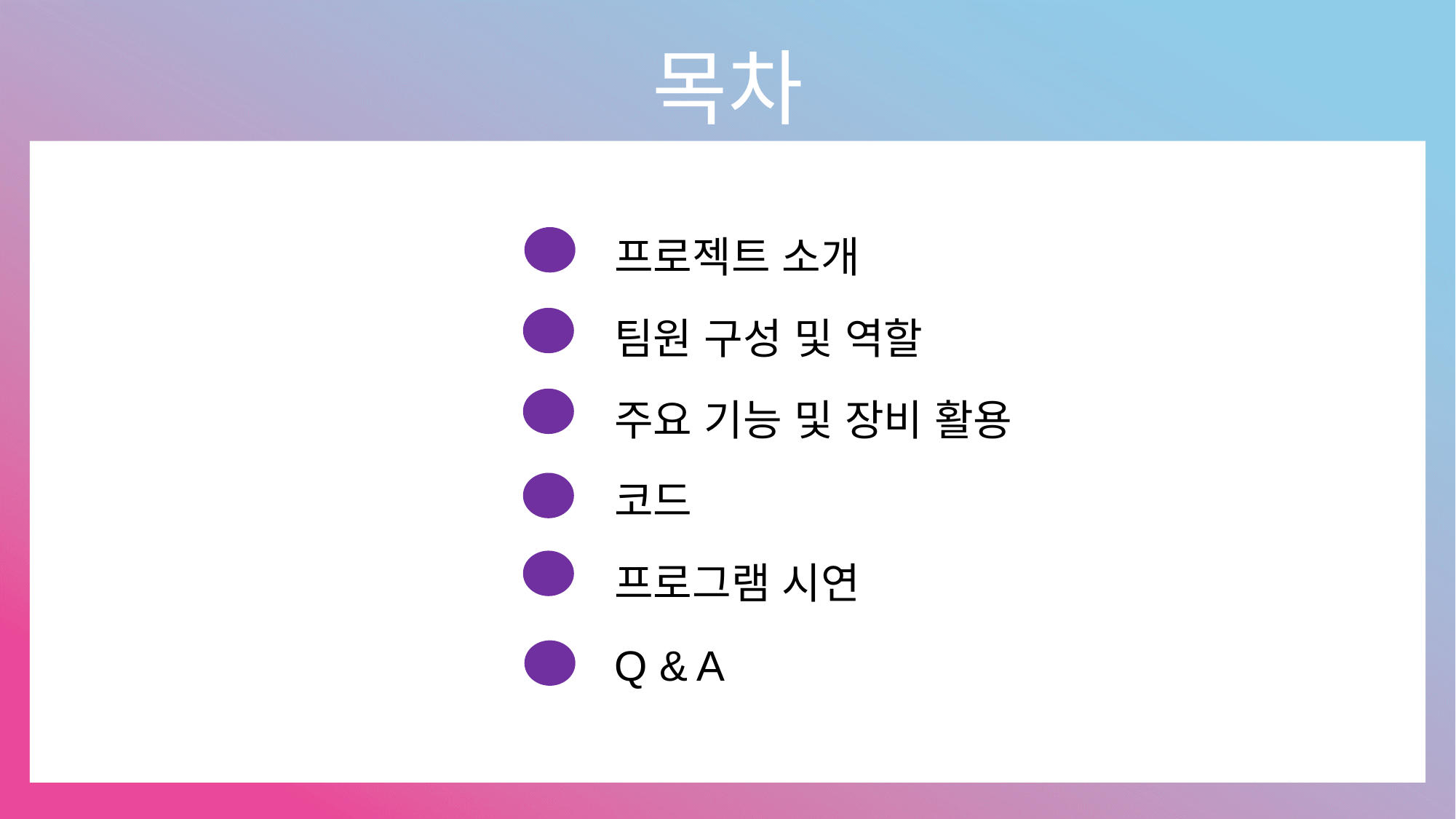

목차

프로젝트 소개

팀원 구성 및 역할

주요 기능 및 장비 활용

코드

프로그램 시연
Q & A